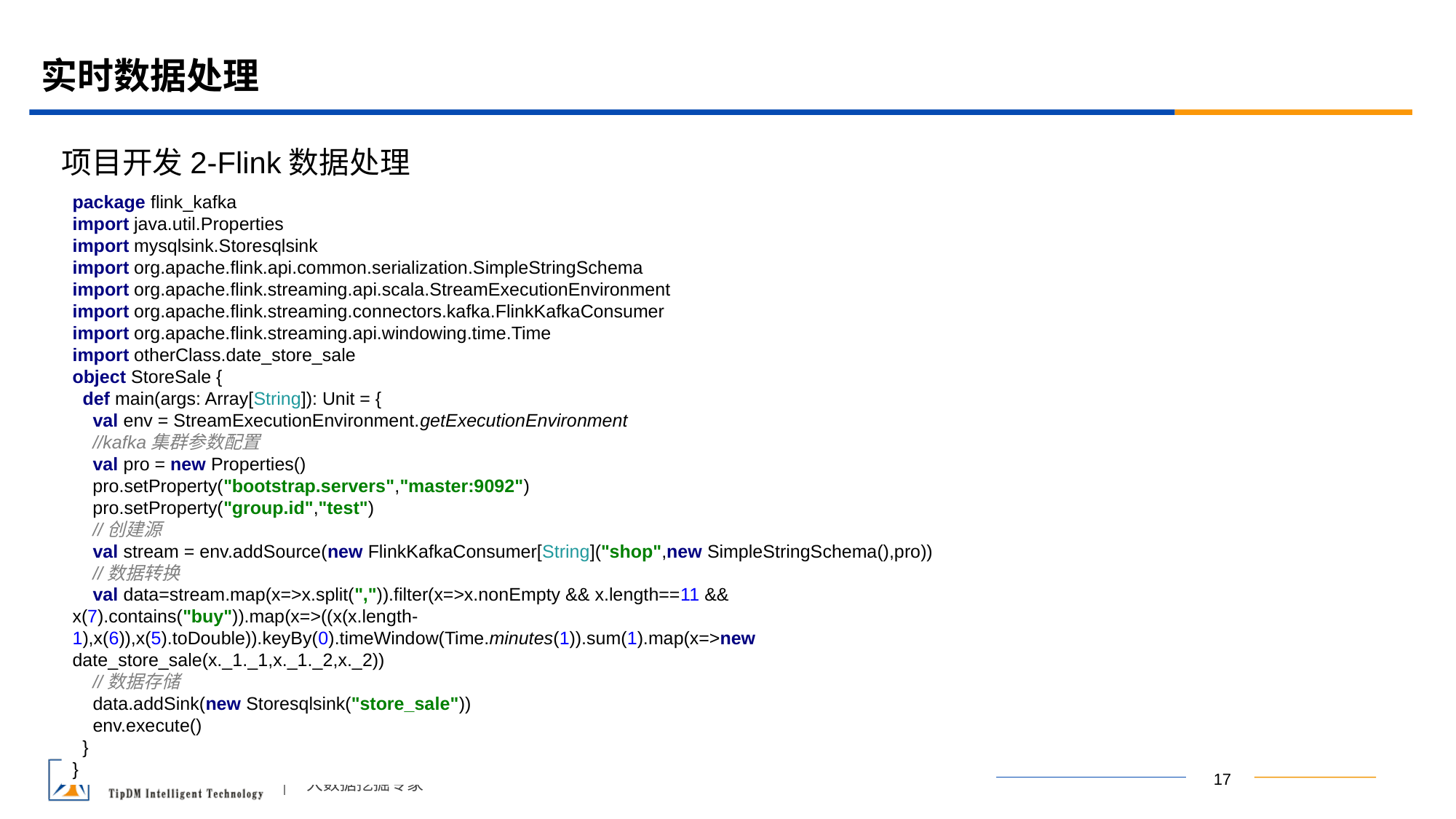

# 实时数据处理
项目开发2-Flink数据处理
package flink_kafka
import java.util.Properties
import mysqlsink.Storesqlsink
import org.apache.flink.api.common.serialization.SimpleStringSchema
import org.apache.flink.streaming.api.scala.StreamExecutionEnvironment
import org.apache.flink.streaming.connectors.kafka.FlinkKafkaConsumer
import org.apache.flink.streaming.api.windowing.time.Time
import otherClass.date_store_sale
object StoreSale {
  def main(args: Array[String]): Unit = {
    val env = StreamExecutionEnvironment.getExecutionEnvironment
    //kafka集群参数配置
    val pro = new Properties()
    pro.setProperty("bootstrap.servers","master:9092")
    pro.setProperty("group.id","test")
    //创建源
    val stream = env.addSource(new FlinkKafkaConsumer[String]("shop",new SimpleStringSchema(),pro))
    //数据转换
    val data=stream.map(x=>x.split(",")).filter(x=>x.nonEmpty && x.length==11 && x(7).contains("buy")).map(x=>((x(x.length-1),x(6)),x(5).toDouble)).keyBy(0).timeWindow(Time.minutes(1)).sum(1).map(x=>new date_store_sale(x._1._1,x._1._2,x._2))
    //数据存储
    data.addSink(new Storesqlsink("store_sale"))
    env.execute()
  }
}